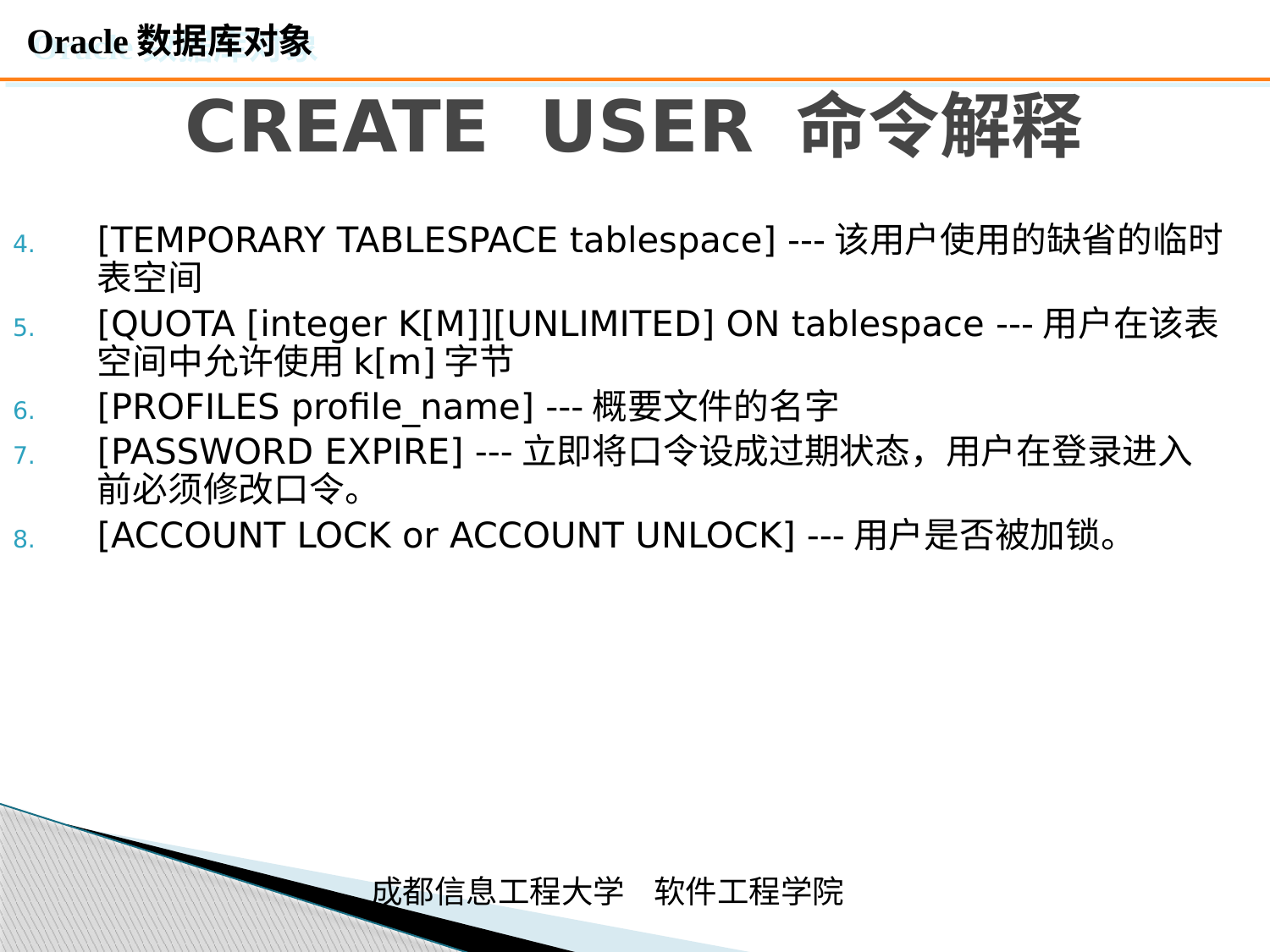

Oracle数据库对象
# CREATE  USER 命令解释

[TEMPORARY TABLESPACE tablespace] ---该用户使用的缺省的临时表空间
[QUOTA [integer K[M]][UNLIMITED] ON tablespace ---用户在该表空间中允许使用k[m]字节
[PROFILES profile_name] ---概要文件的名字
[PASSWORD EXPIRE] ---立即将口令设成过期状态，用户在登录进入前必须修改口令。
[ACCOUNT LOCK or ACCOUNT UNLOCK] ---用户是否被加锁。